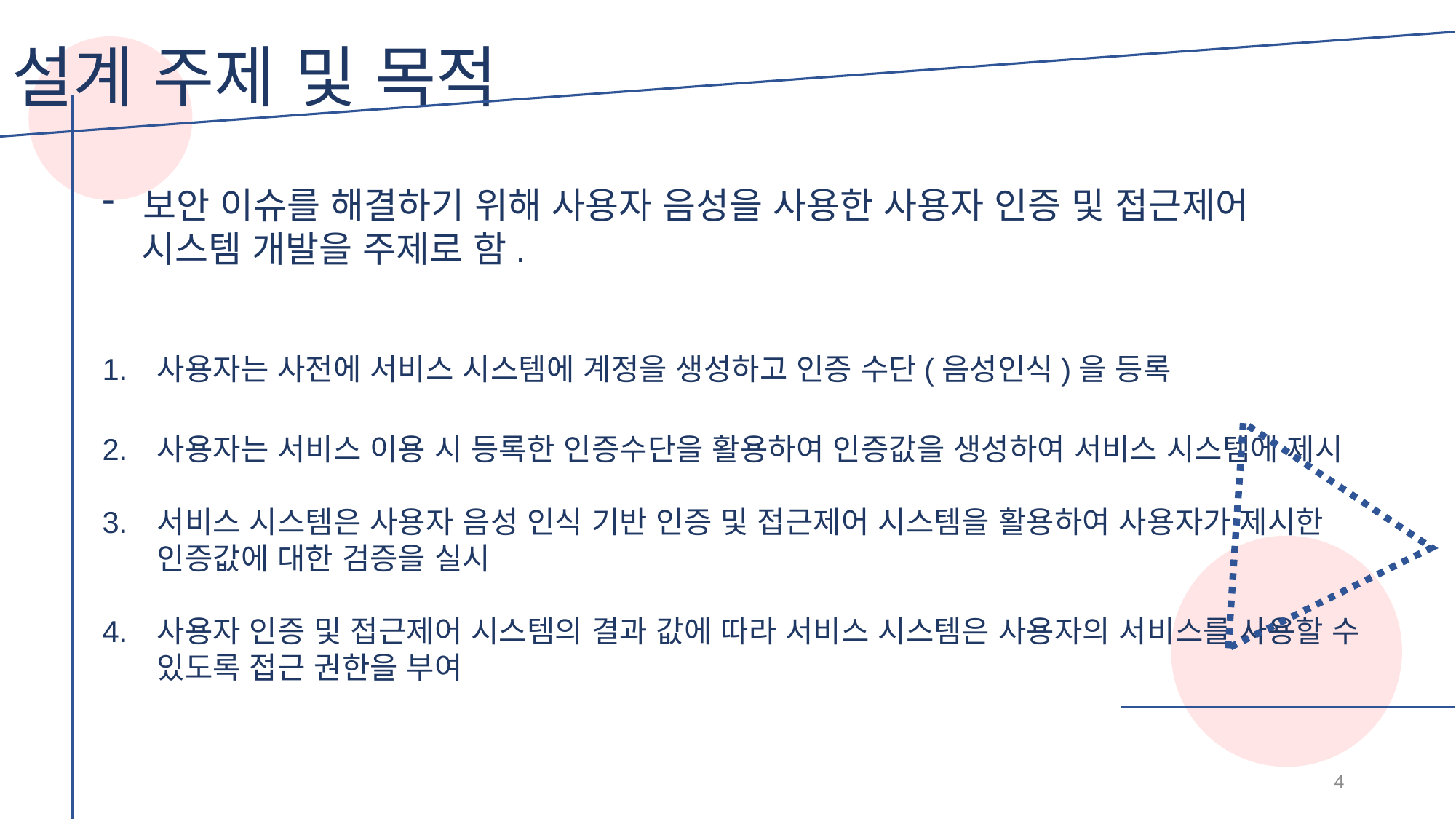

설계 주제 및 목적

보안 이슈를 해결하기 위해 사용자 음성을 사용한 사용자 인증 및 접근제어
   시스템 개발을 주제로 함.

사용자는 사전에 서비스 시스템에 계정을 생성하고 인증 수단(음성인식)을 등록

사용자는 서비스 이용 시 등록한 인증수단을 활용하여 인증값을 생성하여 서비스 시스템에 제시

서비스 시스템은 사용자 음성 인식 기반 인증 및 접근제어 시스템을 활용하여 사용자가 제시한 인증값에 대한 검증을 실시

사용자 인증 및 접근제어 시스템의 결과 값에 따라 서비스 시스템은 사용자의 서비스를 사용할 수 있도록 접근 권한을 부여

4